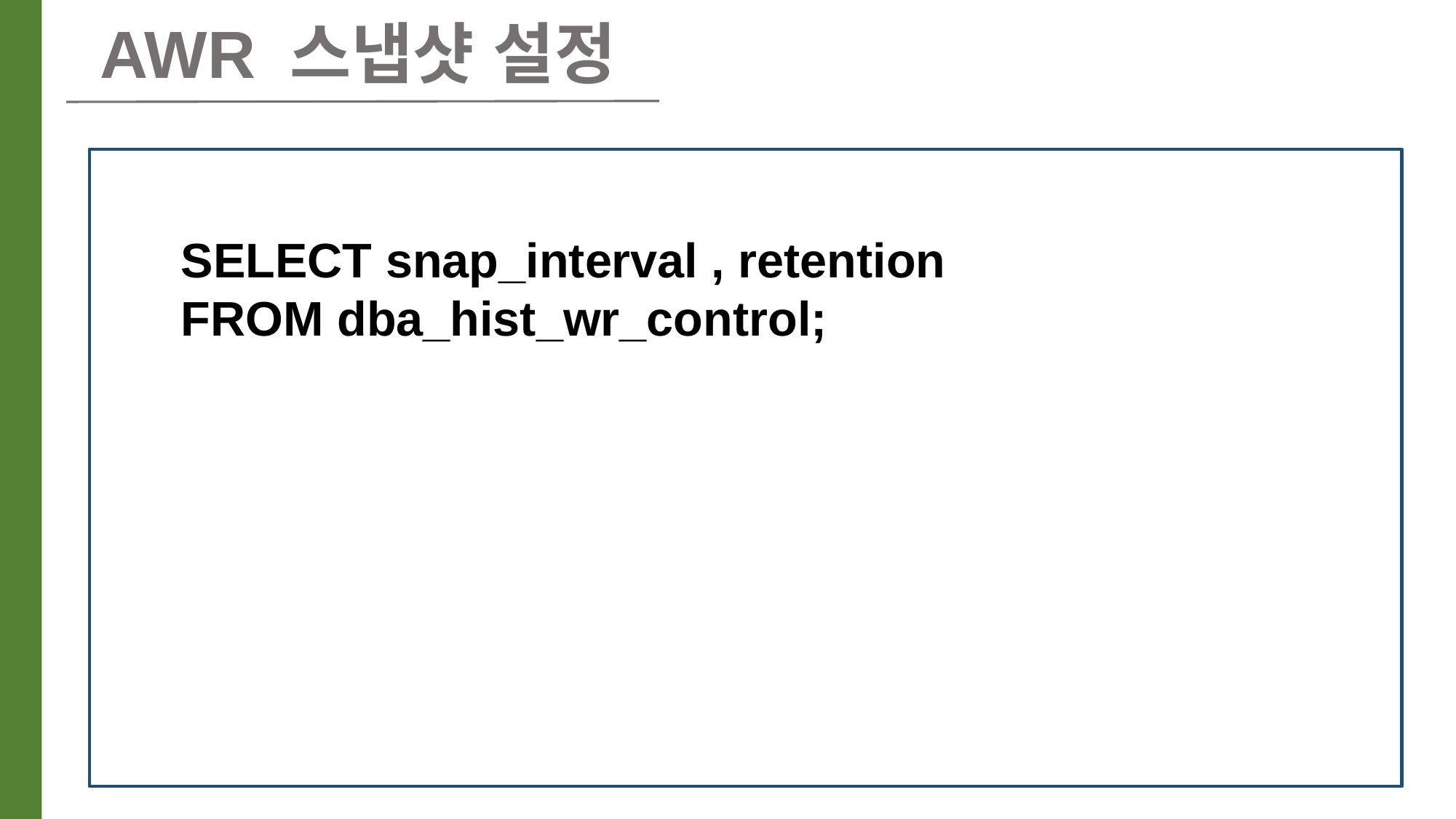

AWR 스냅샷 설정

      SELECT snap_interval , retention
      FROM dba_hist_wr_control;